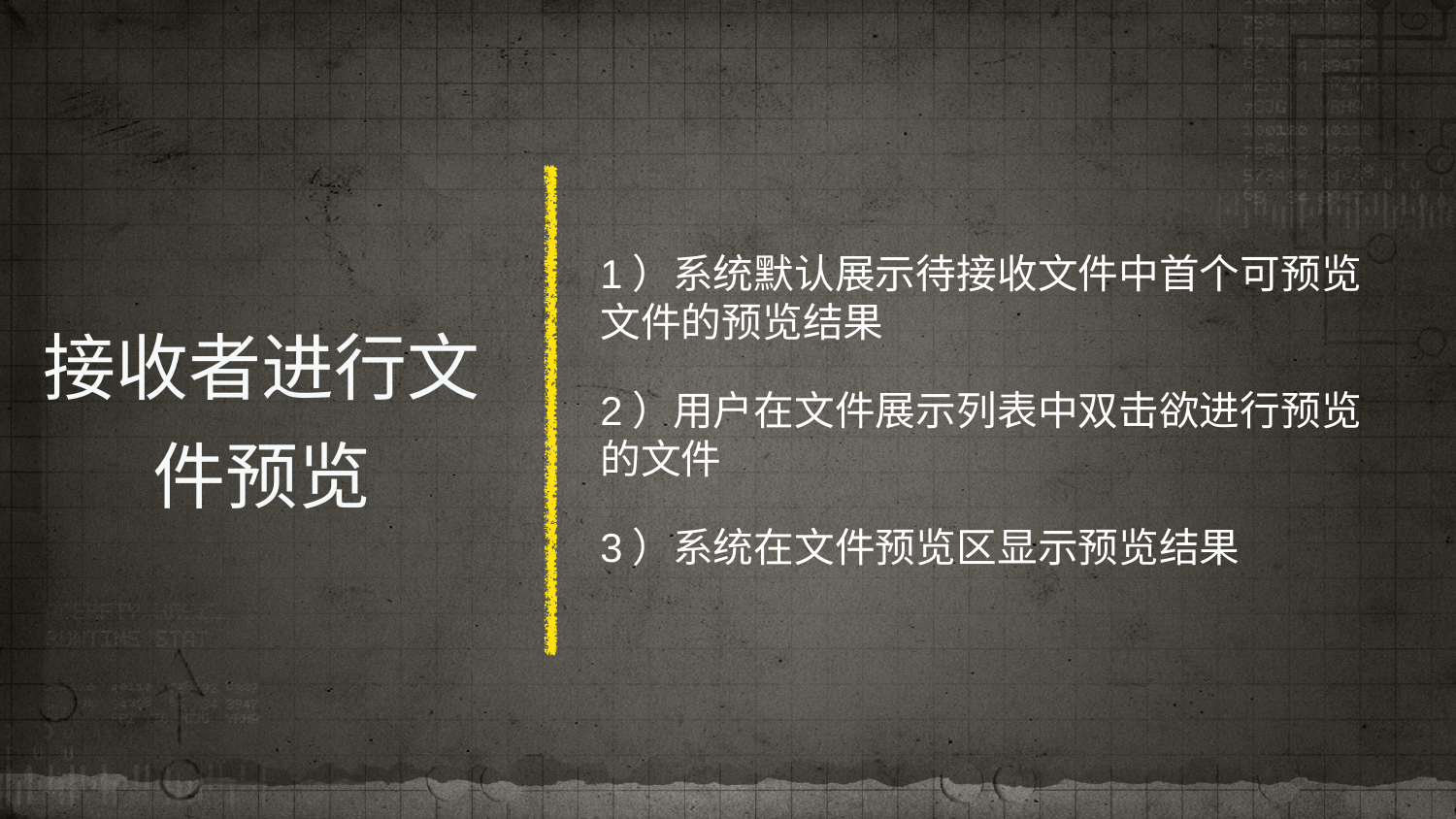

# 接收者进行文件预览
1）系统默认展示待接收文件中首个可预览文件的预览结果
2）用户在文件展示列表中双击欲进行预览的文件
3）系统在文件预览区显示预览结果